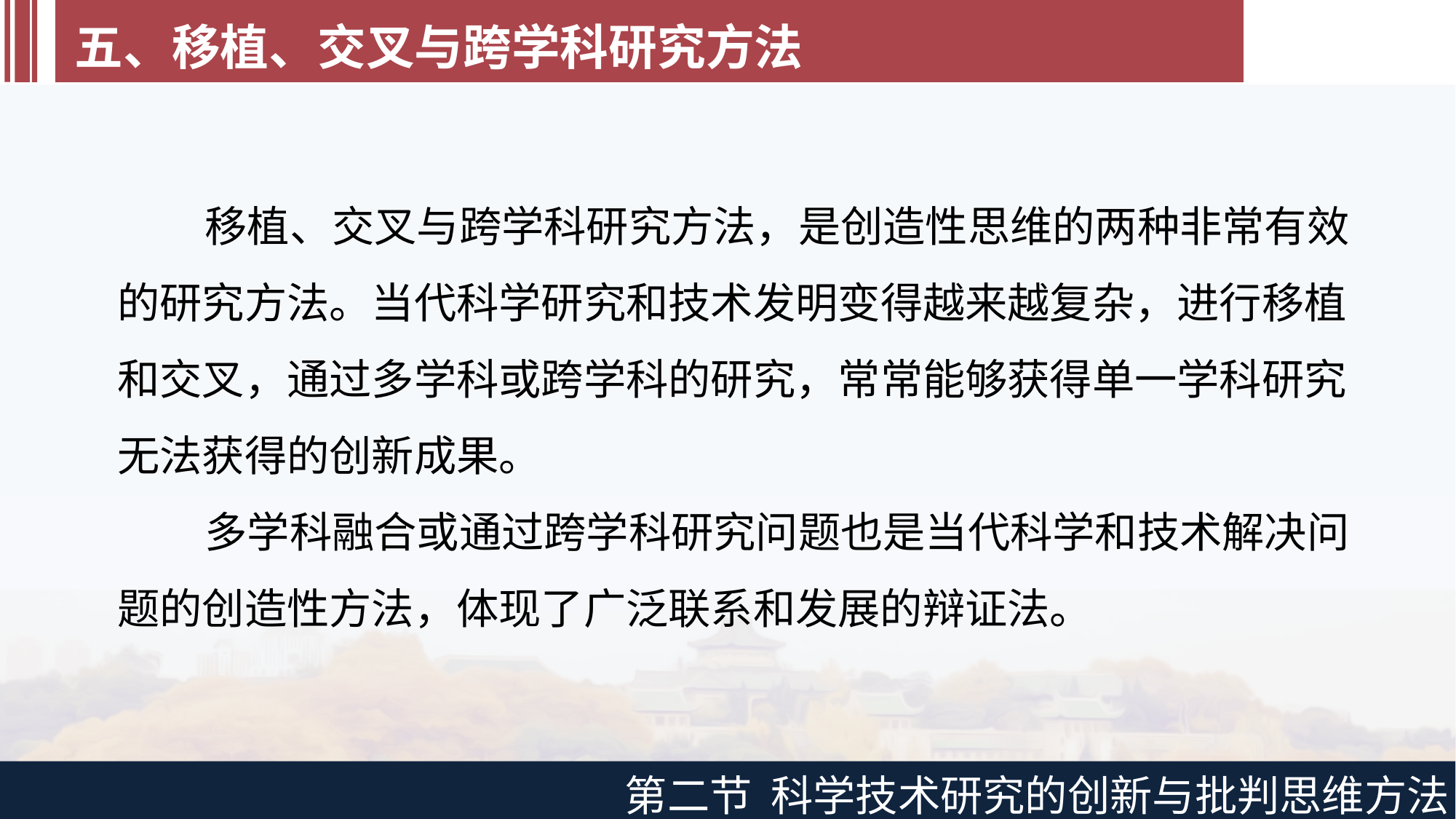

五、移植、交叉与跨学科研究方法
移植、交叉与跨学科研究方法，是创造性思维的两种非常有效的研究方法。当代科学研究和技术发明变得越来越复杂，进行移植和交叉，通过多学科或跨学科的研究，常常能够获得单一学科研究无法获得的创新成果。
多学科融合或通过跨学科研究问题也是当代科学和技术解决问题的创造性方法，体现了广泛联系和发展的辩证法。
第二节  科学技术研究的创新与批判思维方法